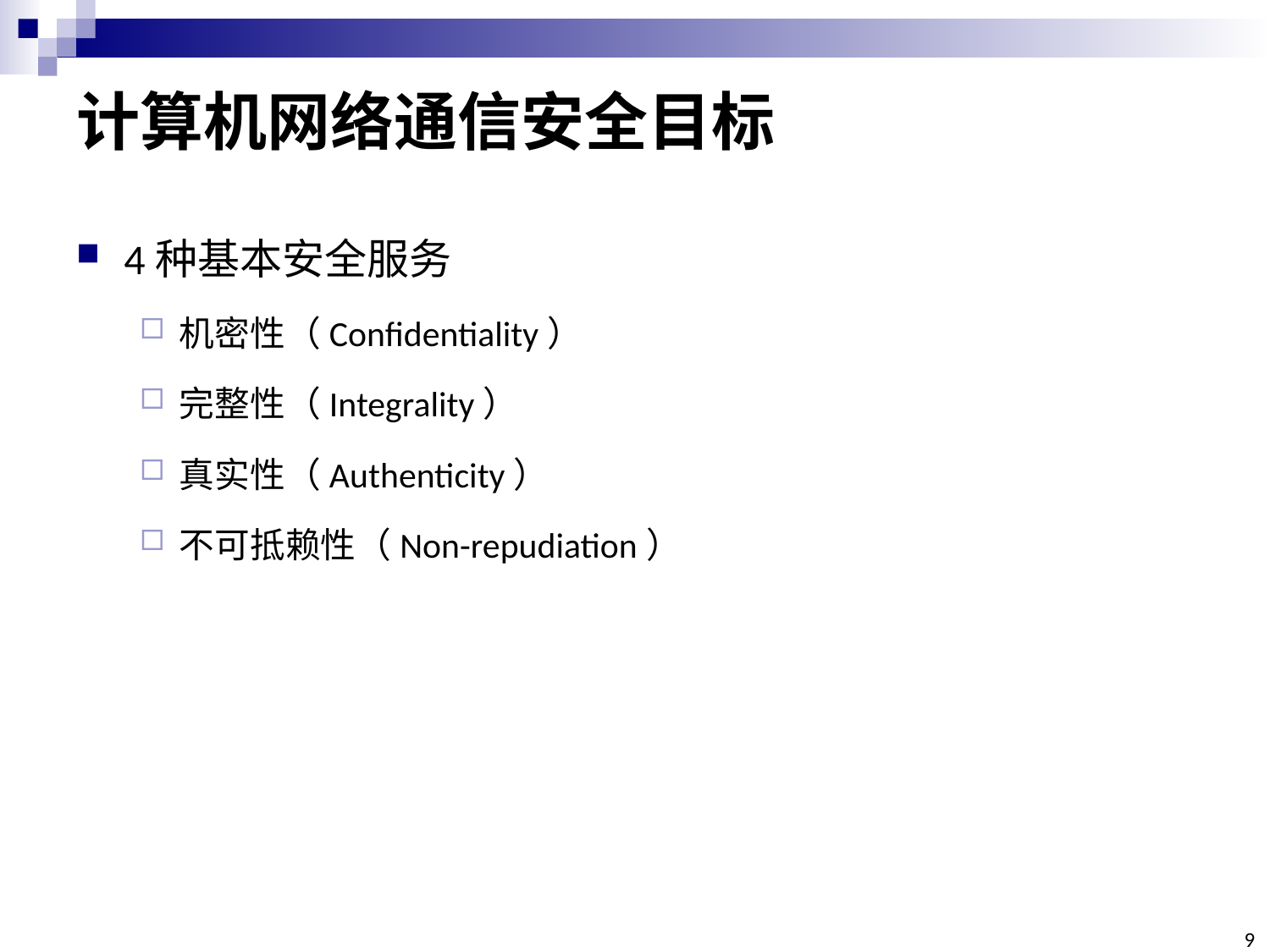

# 计算机网络通信安全目标
4种基本安全服务
机密性（Confidentiality）
完整性（Integrality）
真实性（Authenticity）
不可抵赖性（Non-repudiation）
9